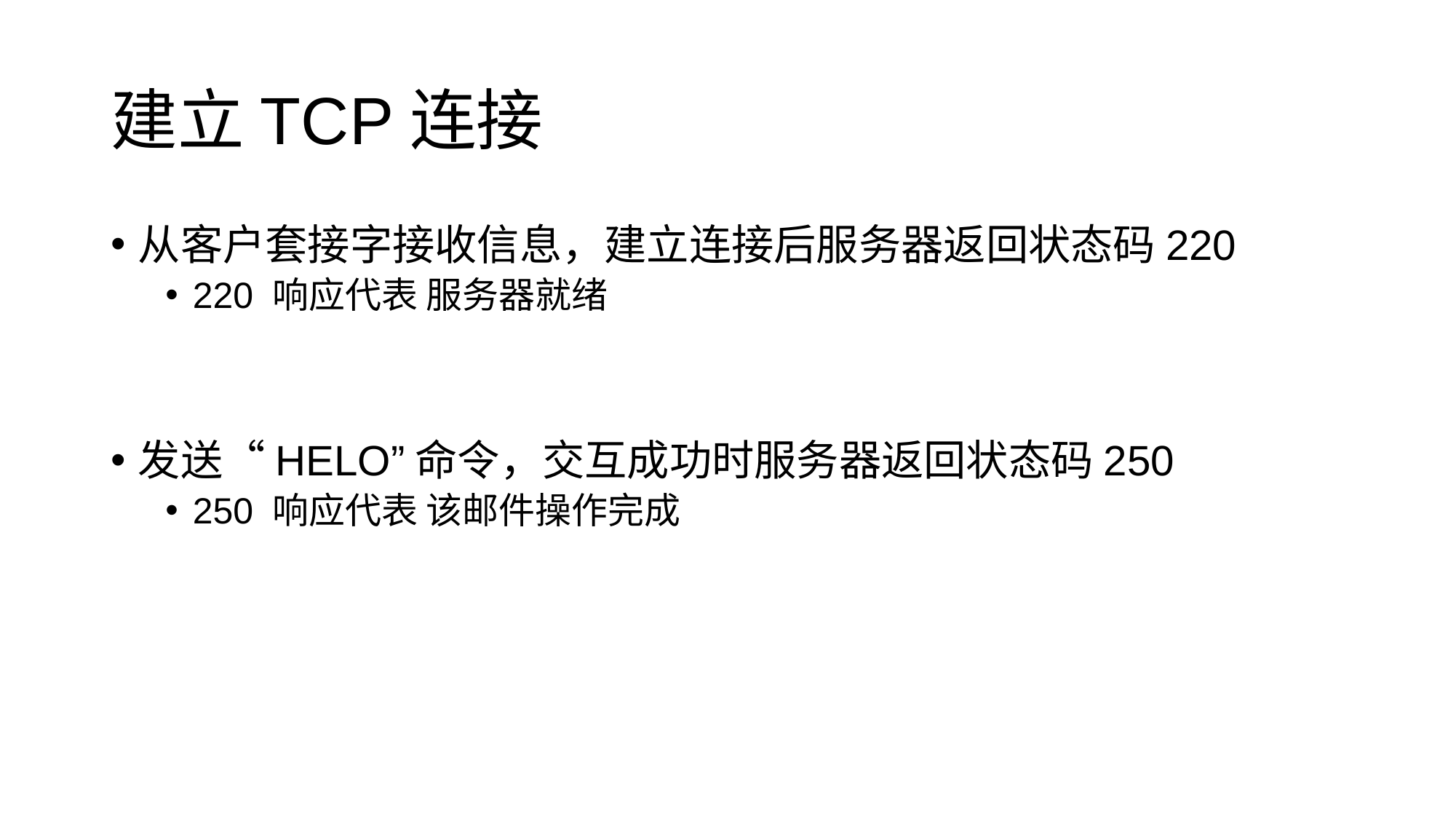

# 建立TCP连接
从客户套接字接收信息，建立连接后服务器返回状态码220
220 响应代表 服务器就绪

发送“HELO”命令，交互成功时服务器返回状态码250
250 响应代表 该邮件操作完成